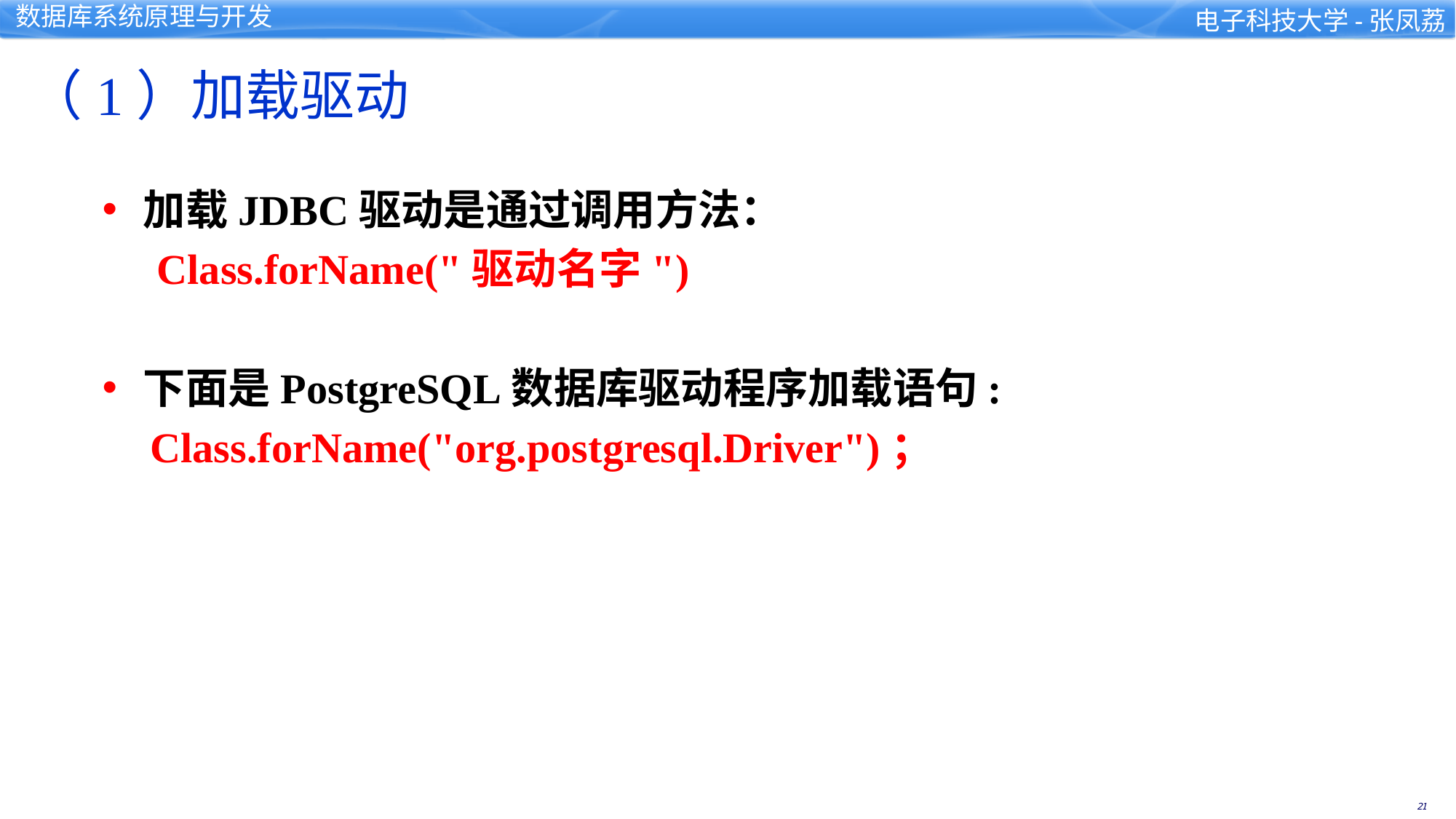

（1）加载驱动
加载JDBC驱动是通过调用方法：
Class.forName("驱动名字")

下面是PostgreSQL数据库驱动程序加载语句:
Class.forName("org.postgresql.Driver")；